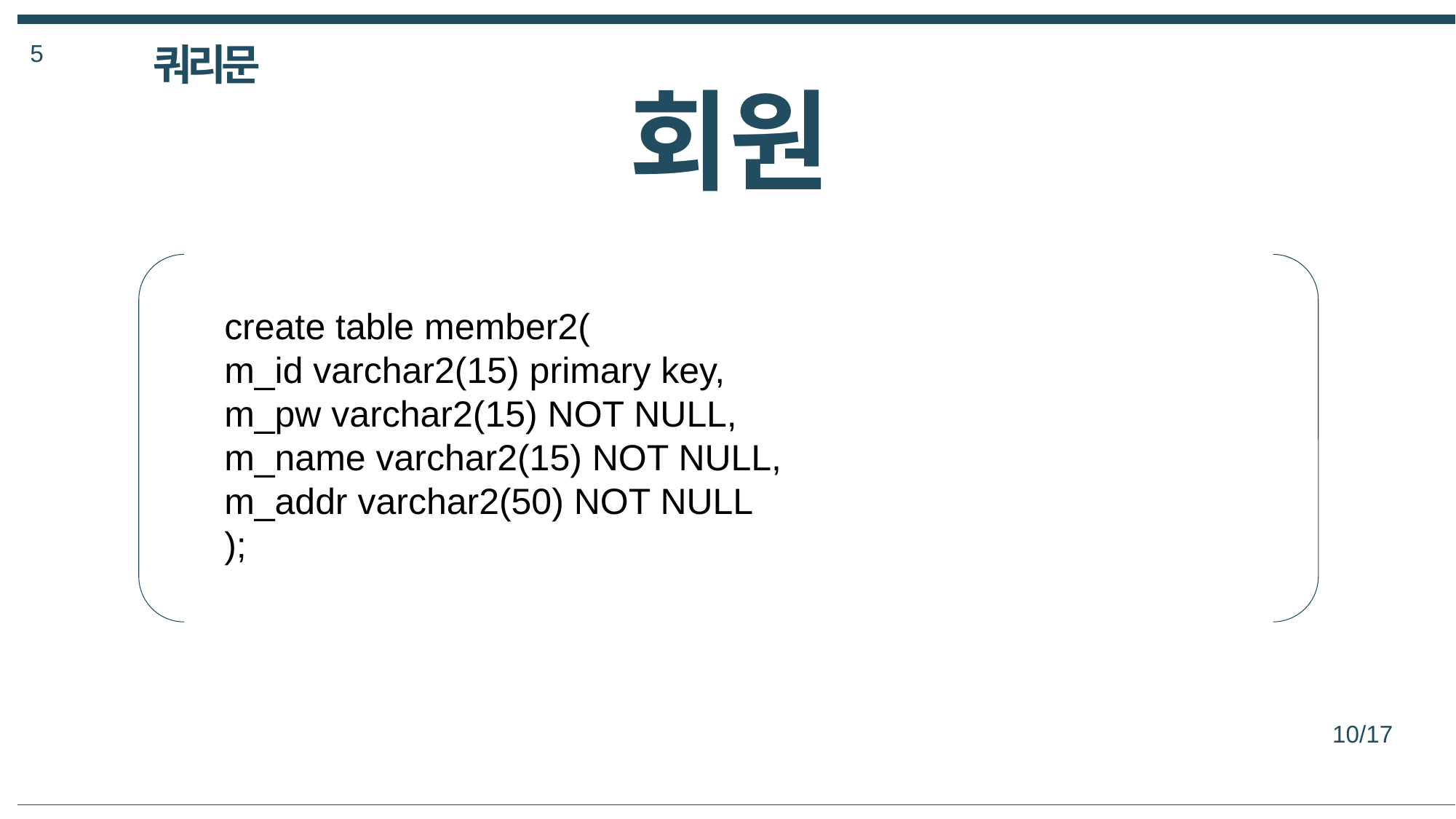

5
쿼리문
회원

create table member2(
m_id varchar2(15) primary key,
m_pw varchar2(15) NOT NULL,
m_name varchar2(15) NOT NULL,
m_addr varchar2(50) NOT NULL
);

10/17